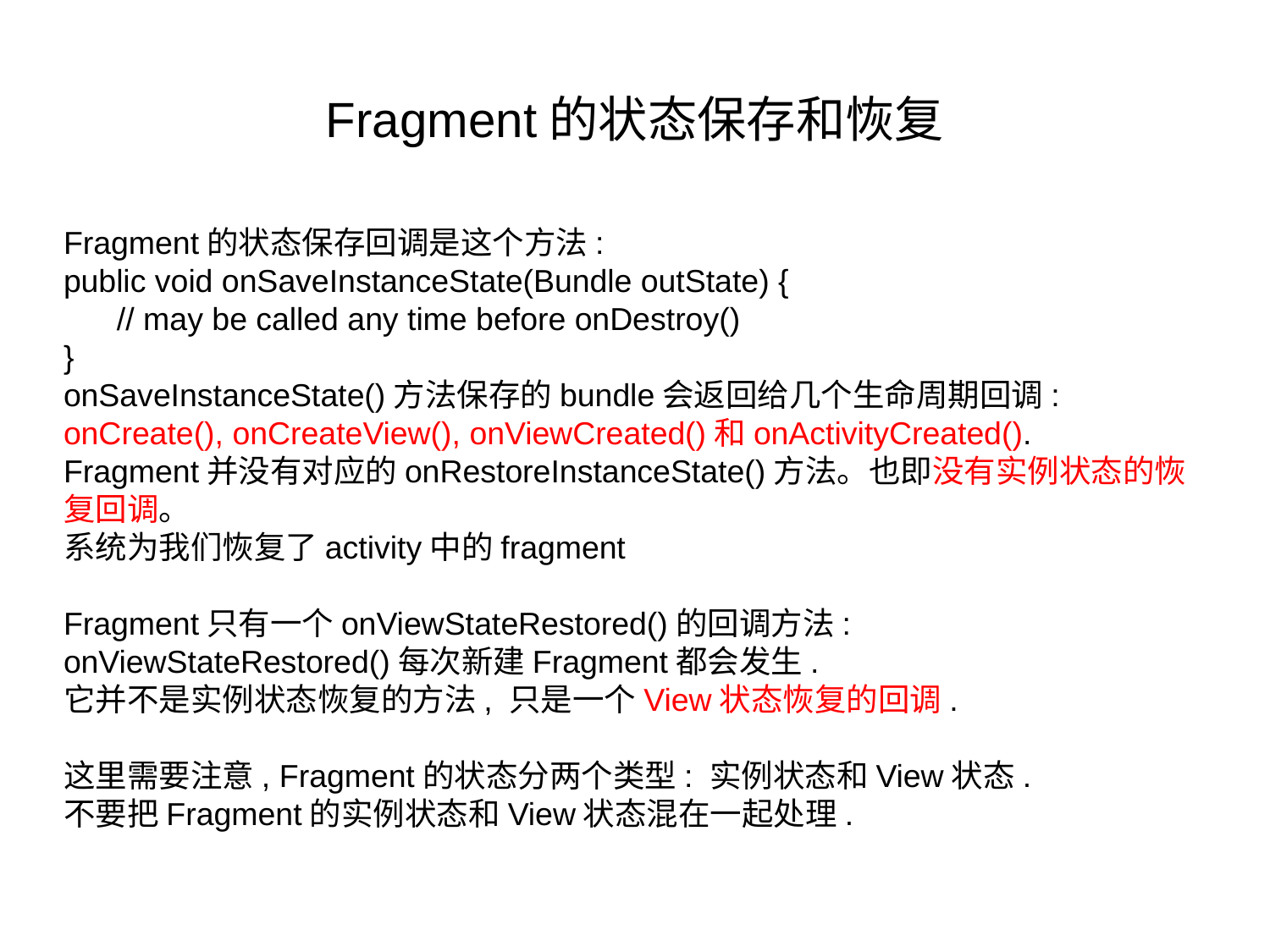

Fragment的状态保存和恢复
Fragment的状态保存回调是这个方法:
public void onSaveInstanceState(Bundle outState) {
      // may be called any time before onDestroy()
}
onSaveInstanceState()方法保存的bundle会返回给几个生命周期回调: onCreate(), onCreateView(), onViewCreated()和onActivityCreated().
Fragment并没有对应的onRestoreInstanceState()方法。也即没有实例状态的恢复回调。
系统为我们恢复了activity中的fragment

Fragment只有一个onViewStateRestored()的回调方法:
onViewStateRestored()每次新建Fragment都会发生.
它并不是实例状态恢复的方法, 只是一个View状态恢复的回调.

这里需要注意, Fragment的状态分两个类型: 实例状态和View状态.
不要把Fragment的实例状态和View状态混在一起处理.